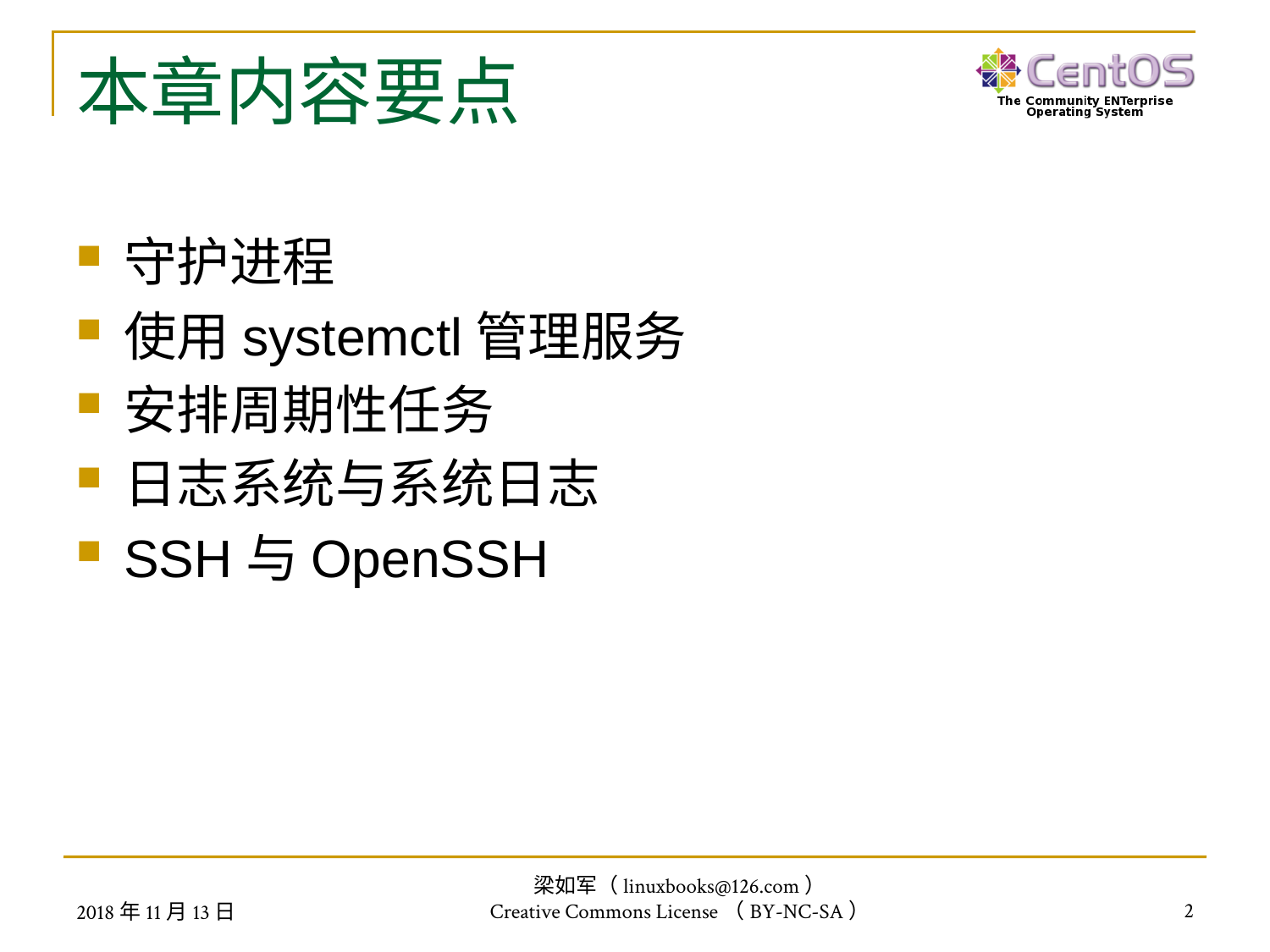

# 本章内容要点
守护进程
使用systemctl管理服务
安排周期性任务
日志系统与系统日志
SSH与OpenSSH
梁如军（linuxbooks@126.com）
Creative Commons License（BY-NC-SA）
2018年11月13日
2